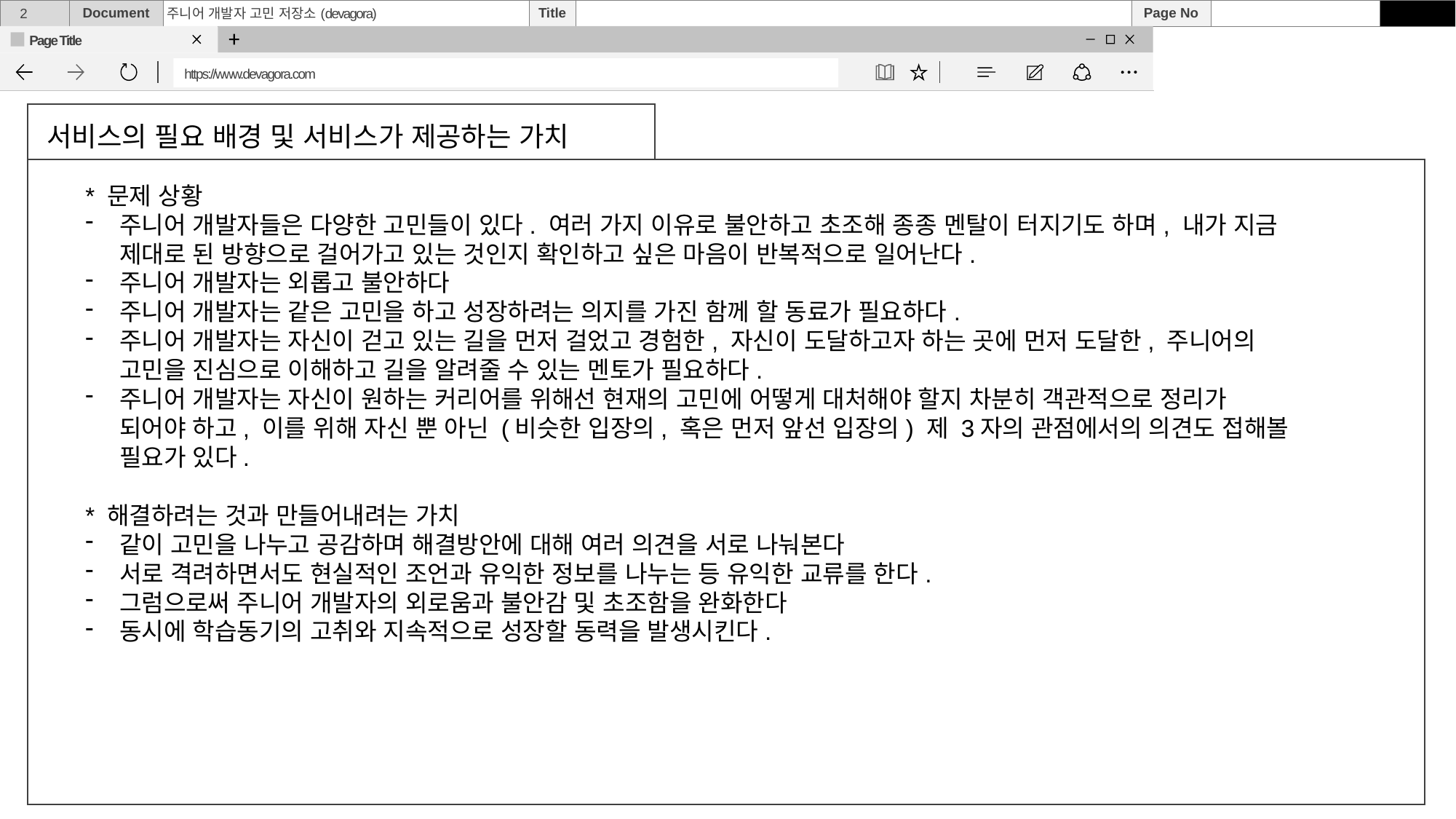

#

서비스의 필요 배경 및 서비스가 제공하는 가치

* 문제 상황
주니어 개발자들은 다양한 고민들이 있다. 여러 가지 이유로 불안하고 초조해 종종 멘탈이 터지기도 하며, 내가 지금 제대로 된 방향으로 걸어가고 있는 것인지 확인하고 싶은 마음이 반복적으로 일어난다.
주니어 개발자는 외롭고 불안하다
주니어 개발자는 같은 고민을 하고 성장하려는 의지를 가진 함께 할 동료가 필요하다.
주니어 개발자는 자신이 걷고 있는 길을 먼저 걸었고 경험한, 자신이 도달하고자 하는 곳에 먼저 도달한, 주니어의 고민을 진심으로 이해하고 길을 알려줄 수 있는 멘토가 필요하다.
주니어 개발자는 자신이 원하는 커리어를 위해선 현재의 고민에 어떻게 대처해야 할지 차분히 객관적으로 정리가 되어야 하고, 이를 위해 자신 뿐 아닌 (비슷한 입장의, 혹은 먼저 앞선 입장의) 제 3자의 관점에서의 의견도 접해볼 필요가 있다.

* 해결하려는 것과 만들어내려는 가치
같이 고민을 나누고 공감하며 해결방안에 대해 여러 의견을 서로 나눠본다
서로 격려하면서도 현실적인 조언과 유익한 정보를 나누는 등 유익한 교류를 한다.
그럼으로써 주니어 개발자의 외로움과 불안감 및 초조함을 완화한다
동시에 학습동기의 고취와 지속적으로 성장할 동력을 발생시킨다.